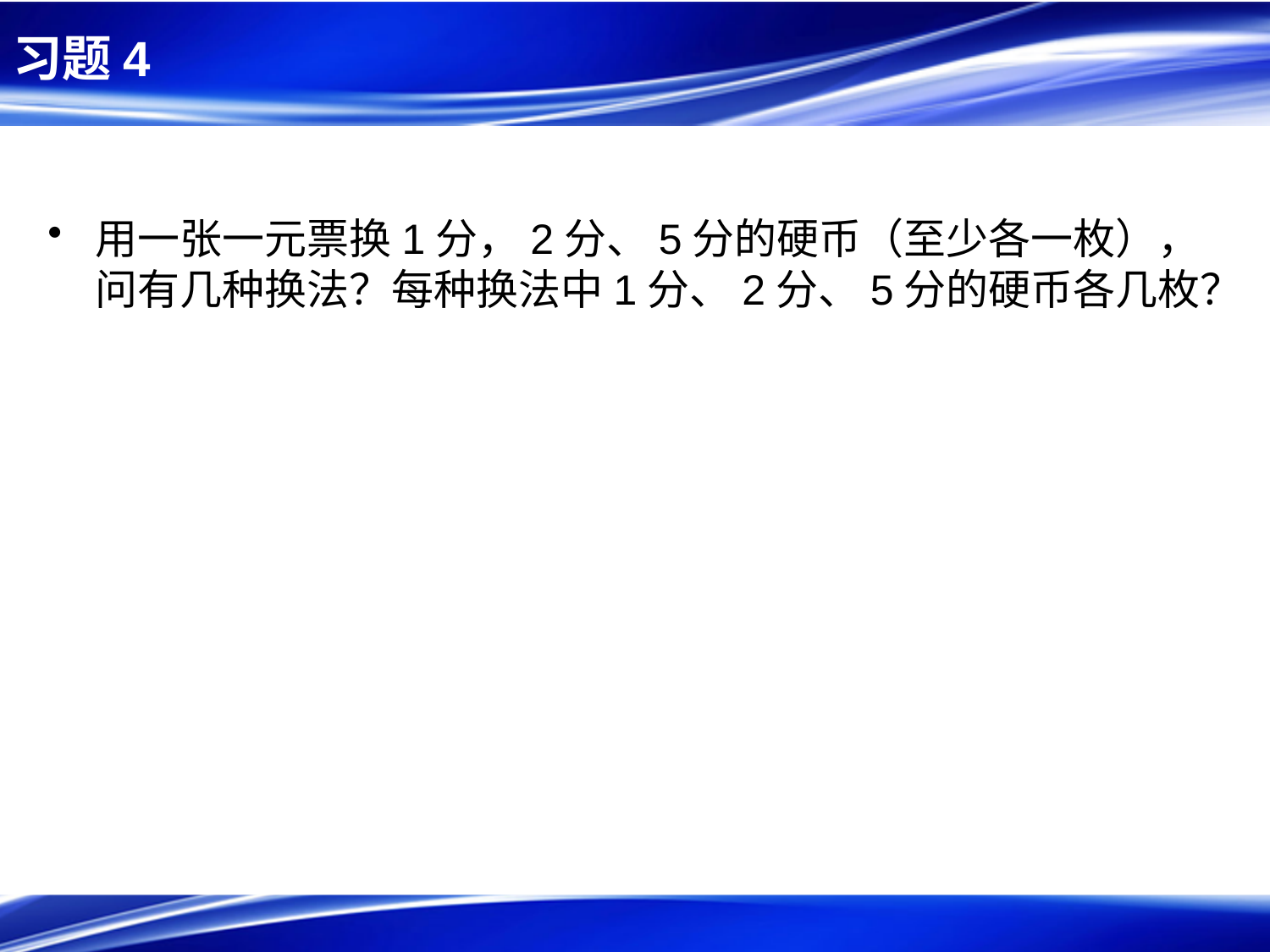

# 习题4

用一张一元票换1分，2分、5分的硬币（至少各一枚），问有几种换法？每种换法中1分、2分、5分的硬币各几枚？